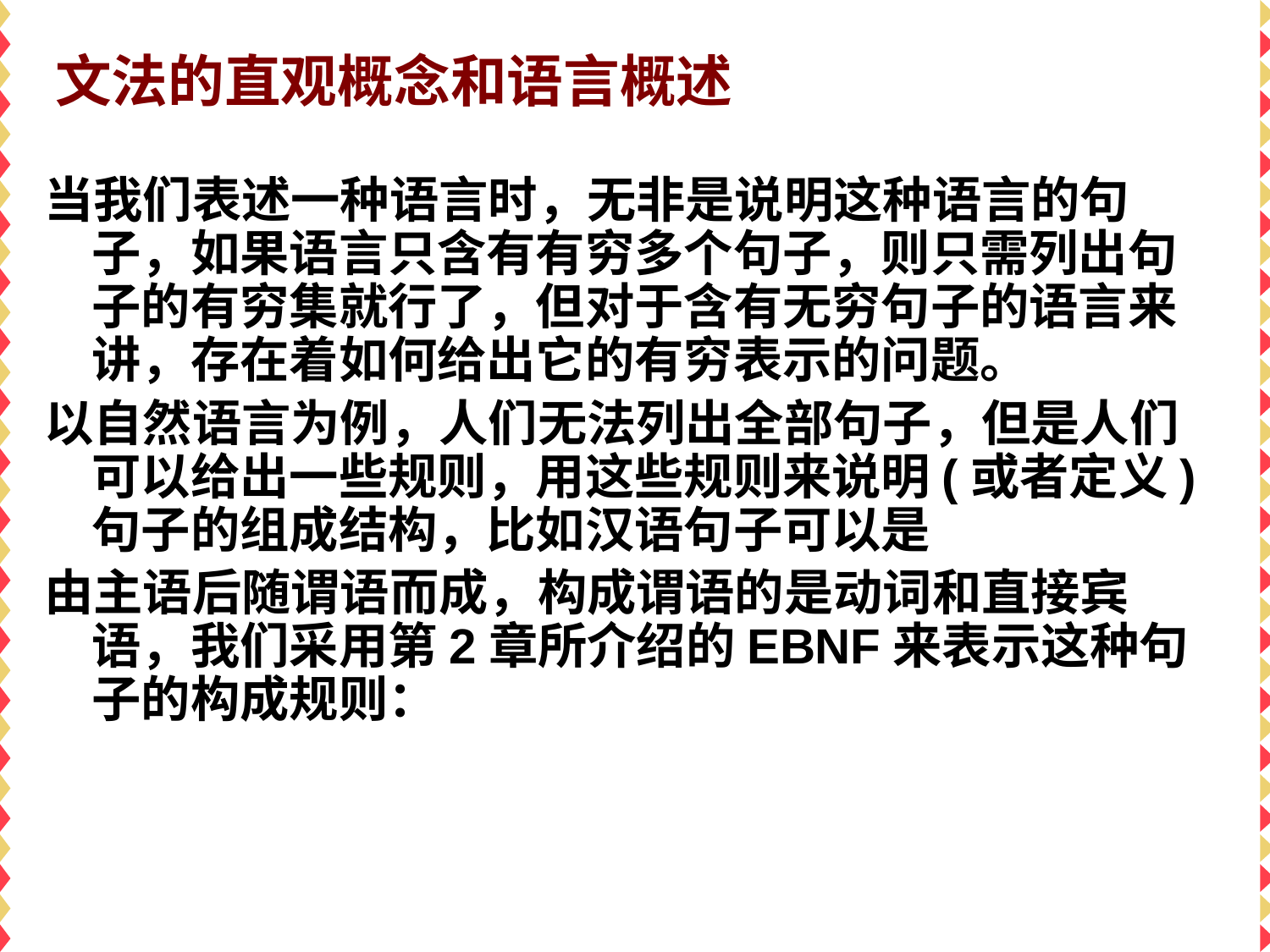

# 文法的直观概念和语言概述
当我们表述一种语言时，无非是说明这种语言的句子，如果语言只含有有穷多个句子，则只需列出句子的有穷集就行了，但对于含有无穷句子的语言来讲，存在着如何给出它的有穷表示的问题。
以自然语言为例，人们无法列出全部句子，但是人们可以给出一些规则，用这些规则来说明(或者定义)句子的组成结构，比如汉语句子可以是
由主语后随谓语而成，构成谓语的是动词和直接宾语，我们采用第2章所介绍的EBNF来表示这种句子的构成规则：